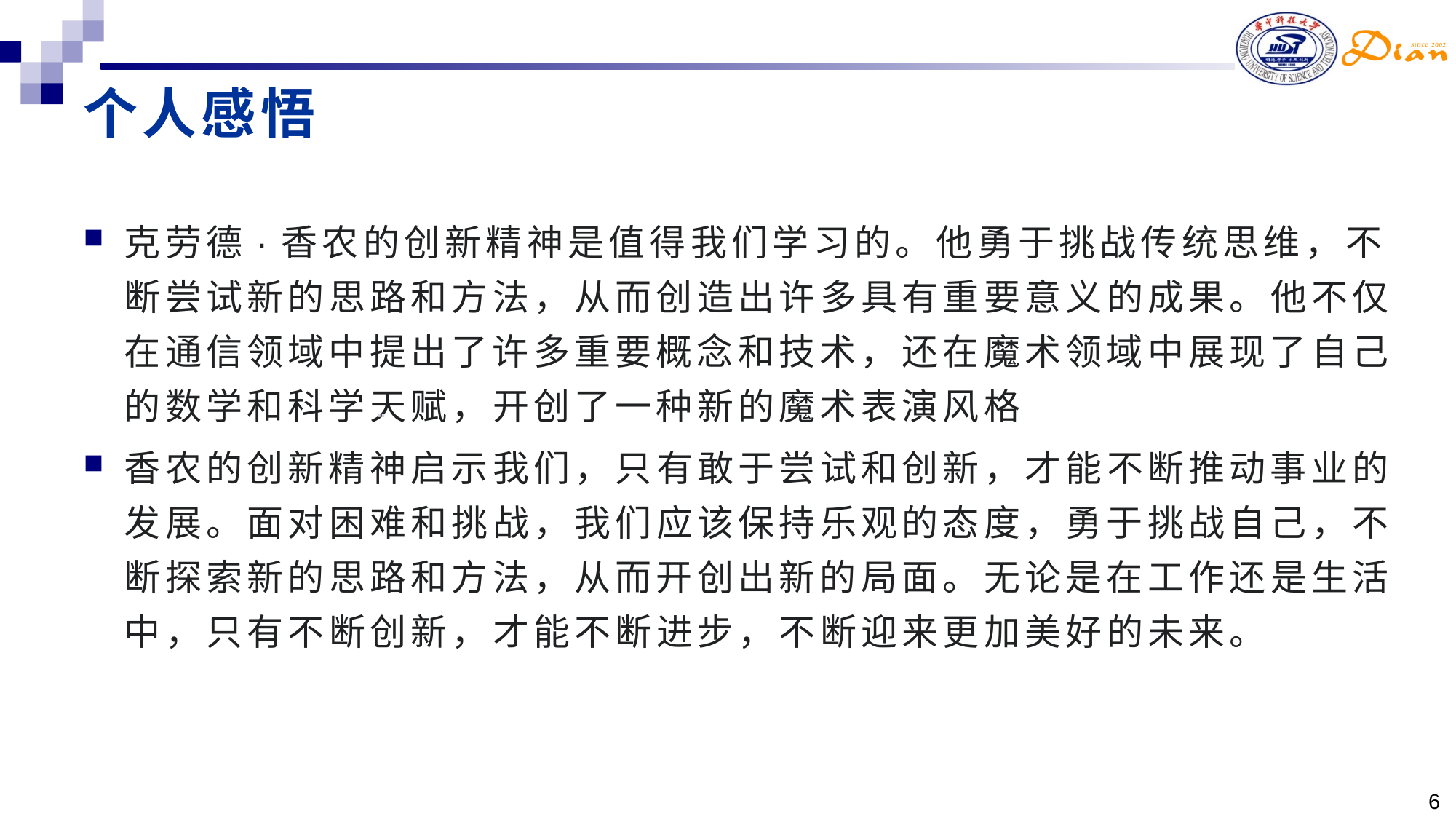

# 个人感悟

克劳德·香农的创新精神是值得我们学习的。他勇于挑战传统思维，不断尝试新的思路和方法，从而创造出许多具有重要意义的成果。他不仅在通信领域中提出了许多重要概念和技术，还在魔术领域中展现了自己的数学和科学天赋，开创了一种新的魔术表演风格
香农的创新精神启示我们，只有敢于尝试和创新，才能不断推动事业的发展。面对困难和挑战，我们应该保持乐观的态度，勇于挑战自己，不断探索新的思路和方法，从而开创出新的局面。无论是在工作还是生活中，只有不断创新，才能不断进步，不断迎来更加美好的未来。
·
·
6